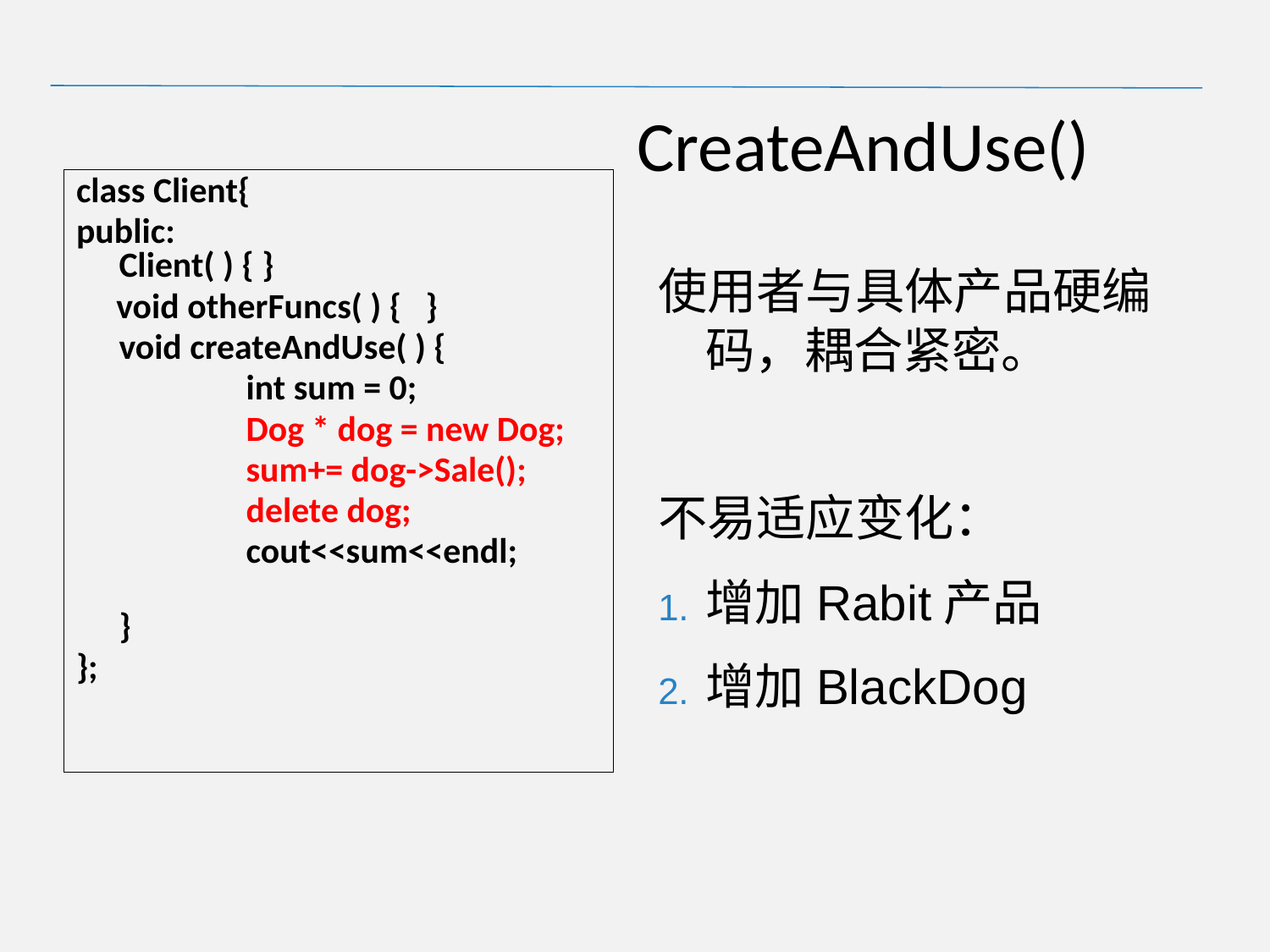

# CreateAndUse()
class Client{
public:
Client( ) { }
     void otherFuncs( ) {   }
	void createAndUse( ) {
		int sum = 0;
		Dog * dog = new Dog;
		sum+= dog->Sale();
		delete dog;
		cout<<sum<<endl;
	}
};
使用者与具体产品硬编码，耦合紧密。

不易适应变化：
增加Rabit产品
增加BlackDog